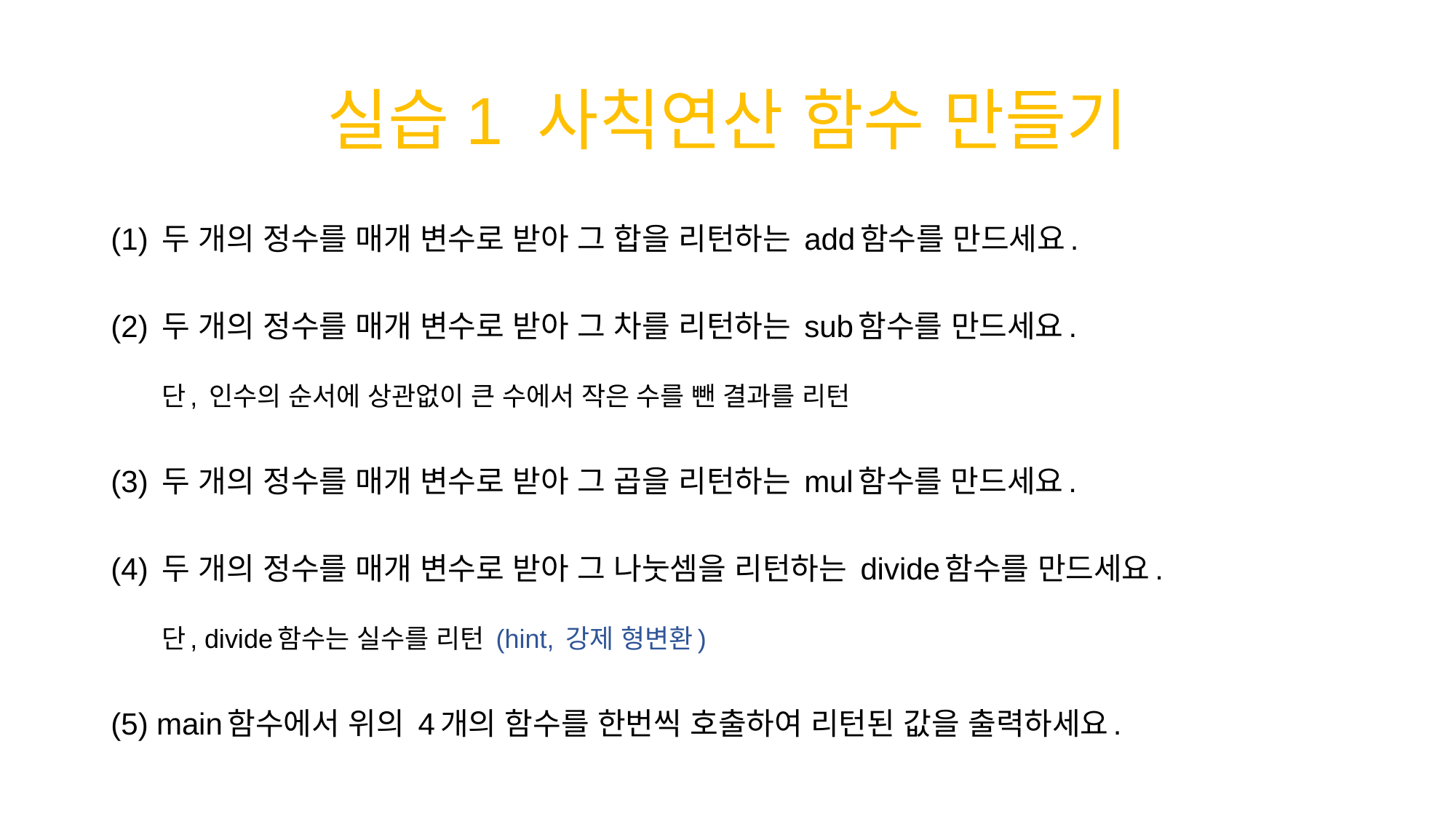

# 실습1 사칙연산 함수 만들기
(1) 두 개의 정수를 매개 변수로 받아 그 합을 리턴하는 add함수를 만드세요.

(2) 두 개의 정수를 매개 변수로 받아 그 차를 리턴하는 sub함수를 만드세요.

단, 인수의 순서에 상관없이 큰 수에서 작은 수를 뺀 결과를 리턴

(3) 두 개의 정수를 매개 변수로 받아 그 곱을 리턴하는 mul함수를 만드세요.

(4) 두 개의 정수를 매개 변수로 받아 그 나눗셈을 리턴하는 divide함수를 만드세요.

단, divide함수는 실수를 리턴 (hint, 강제 형변환)

(5) main함수에서 위의 4개의 함수를 한번씩 호출하여 리턴된 값을 출력하세요.